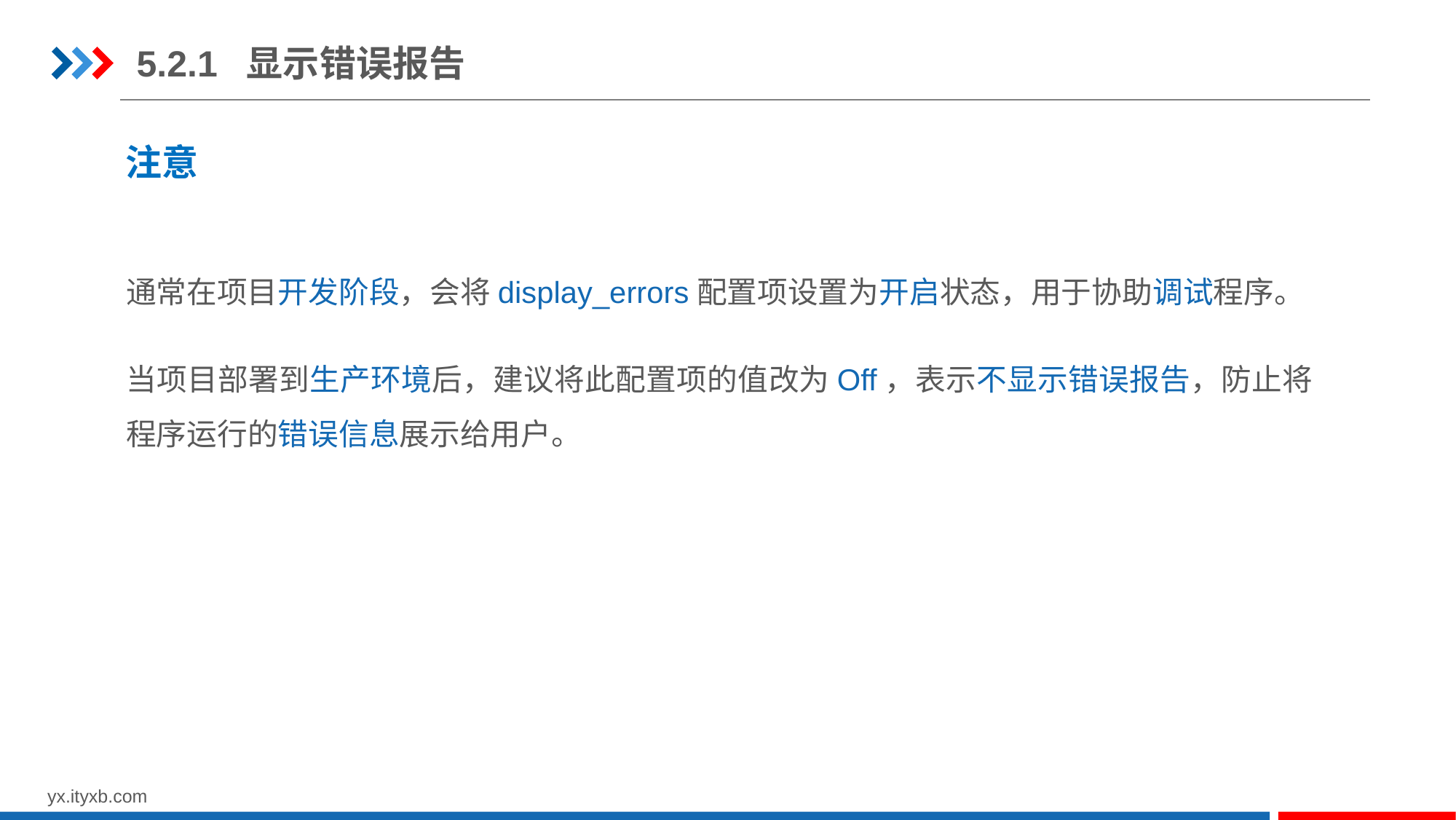

5.2.1  显示错误报告
注意
通常在项目开发阶段，会将display_errors配置项设置为开启状态，用于协助调试程序。

当项目部署到生产环境后，建议将此配置项的值改为Off，表示不显示错误报告，防止将程序运行的错误信息展示给用户。